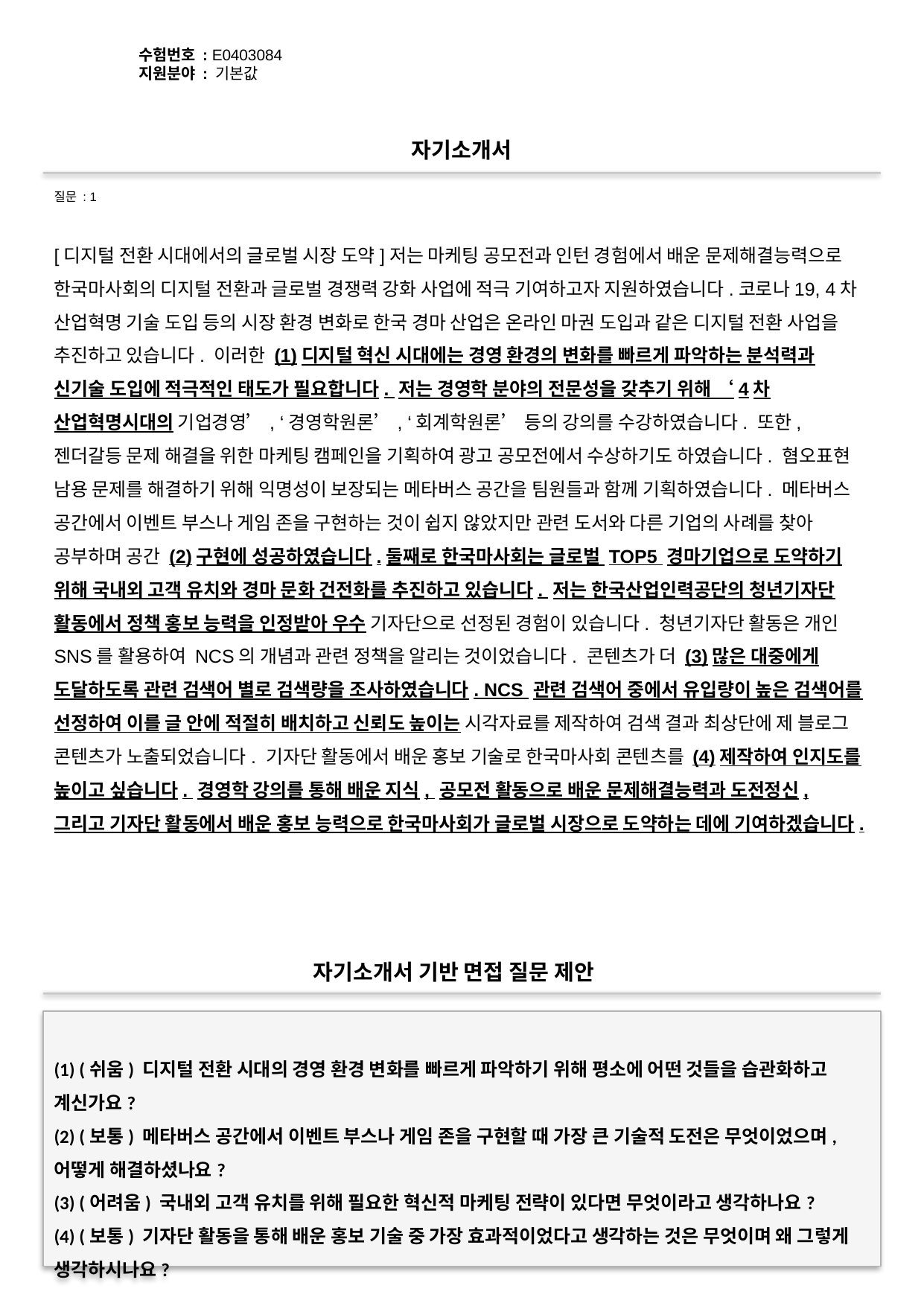

수험번호 : E0403084
지원분야 : 기본값
#

자기소개서

질문 : 1

[디지털 전환 시대에서의 글로벌 시장 도약]저는 마케팅 공모전과 인턴 경험에서 배운 문제해결능력으로 한국마사회의 디지털 전환과 글로벌 경쟁력 강화 사업에 적극 기여하고자 지원하였습니다.코로나19, 4차 산업혁명 기술 도입 등의 시장 환경 변화로 한국 경마 산업은 온라인 마권 도입과 같은 디지털 전환 사업을 추진하고 있습니다. 이러한 (1)디지털 혁신 시대에는 경영 환경의 변화를 빠르게 파악하는 분석력과 신기술 도입에 적극적인 태도가 필요합니다. 저는 경영학 분야의 전문성을 갖추기 위해 ‘4차 산업혁명시대의 기업경영’, ‘경영학원론’, ‘회계학원론’ 등의 강의를 수강하였습니다. 또한, 젠더갈등 문제 해결을 위한 마케팅 캠페인을 기획하여 광고 공모전에서 수상하기도 하였습니다. 혐오표현 남용 문제를 해결하기 위해 익명성이 보장되는 메타버스 공간을 팀원들과 함께 기획하였습니다. 메타버스 공간에서 이벤트 부스나 게임 존을 구현하는 것이 쉽지 않았지만 관련 도서와 다른 기업의 사례를 찾아 공부하며 공간 (2)구현에 성공하였습니다.둘째로 한국마사회는 글로벌 TOP5 경마기업으로 도약하기 위해 국내외 고객 유치와 경마 문화 건전화를 추진하고 있습니다. 저는 한국산업인력공단의 청년기자단 활동에서 정책 홍보 능력을 인정받아 우수 기자단으로 선정된 경험이 있습니다. 청년기자단 활동은 개인 SNS를 활용하여 NCS의 개념과 관련 정책을 알리는 것이었습니다. 콘텐츠가 더 (3)많은 대중에게 도달하도록 관련 검색어 별로 검색량을 조사하였습니다. NCS 관련 검색어 중에서 유입량이 높은 검색어를 선정하여 이를 글 안에 적절히 배치하고 신뢰도 높이는 시각자료를 제작하여 검색 결과 최상단에 제 블로그 콘텐츠가 노출되었습니다. 기자단 활동에서 배운 홍보 기술로 한국마사회 콘텐츠를 (4)제작하여 인지도를 높이고 싶습니다. 경영학 강의를 통해 배운 지식, 공모전 활동으로 배운 문제해결능력과 도전정신, 그리고 기자단 활동에서 배운 홍보 능력으로 한국마사회가 글로벌 시장으로 도약하는 데에 기여하겠습니다.

자기소개서 기반 면접 질문 제안

(1) (쉬움) 디지털 전환 시대의 경영 환경 변화를 빠르게 파악하기 위해 평소에 어떤 것들을 습관화하고 계신가요?
(2) (보통) 메타버스 공간에서 이벤트 부스나 게임 존을 구현할 때 가장 큰 기술적 도전은 무엇이었으며, 어떻게 해결하셨나요?
(3) (어려움) 국내외 고객 유치를 위해 필요한 혁신적 마케팅 전략이 있다면 무엇이라고 생각하나요?
(4) (보통) 기자단 활동을 통해 배운 홍보 기술 중 가장 효과적이었다고 생각하는 것은 무엇이며 왜 그렇게 생각하시나요?